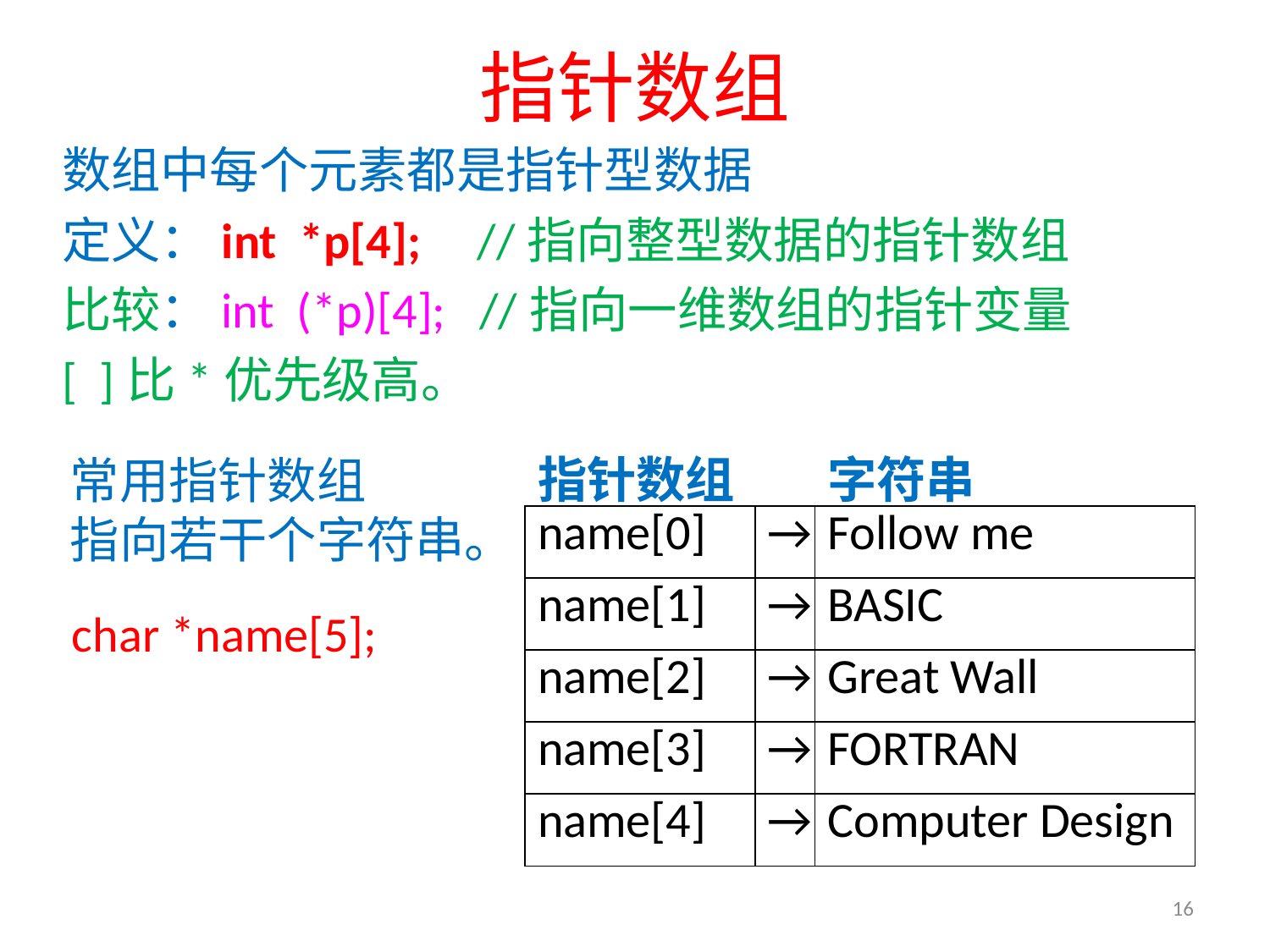

# 指针数组
数组中每个元素都是指针型数据
定义：int  *p[4];     //指向整型数据的指针数组
比较：int  (*p)[4];   //指向一维数组的指针变量
[  ]比*优先级高。
| 指针数组 |  | 字符串 |
| --- | --- | --- |
| name[0] | → | Follow me |
| name[1] | → | BASIC |
| name[2] | → | Great Wall |
| name[3] | → | FORTRAN |
| name[4] | → | Computer Design |
常用指针数组
指向若干个字符串。
char *name[5];
16